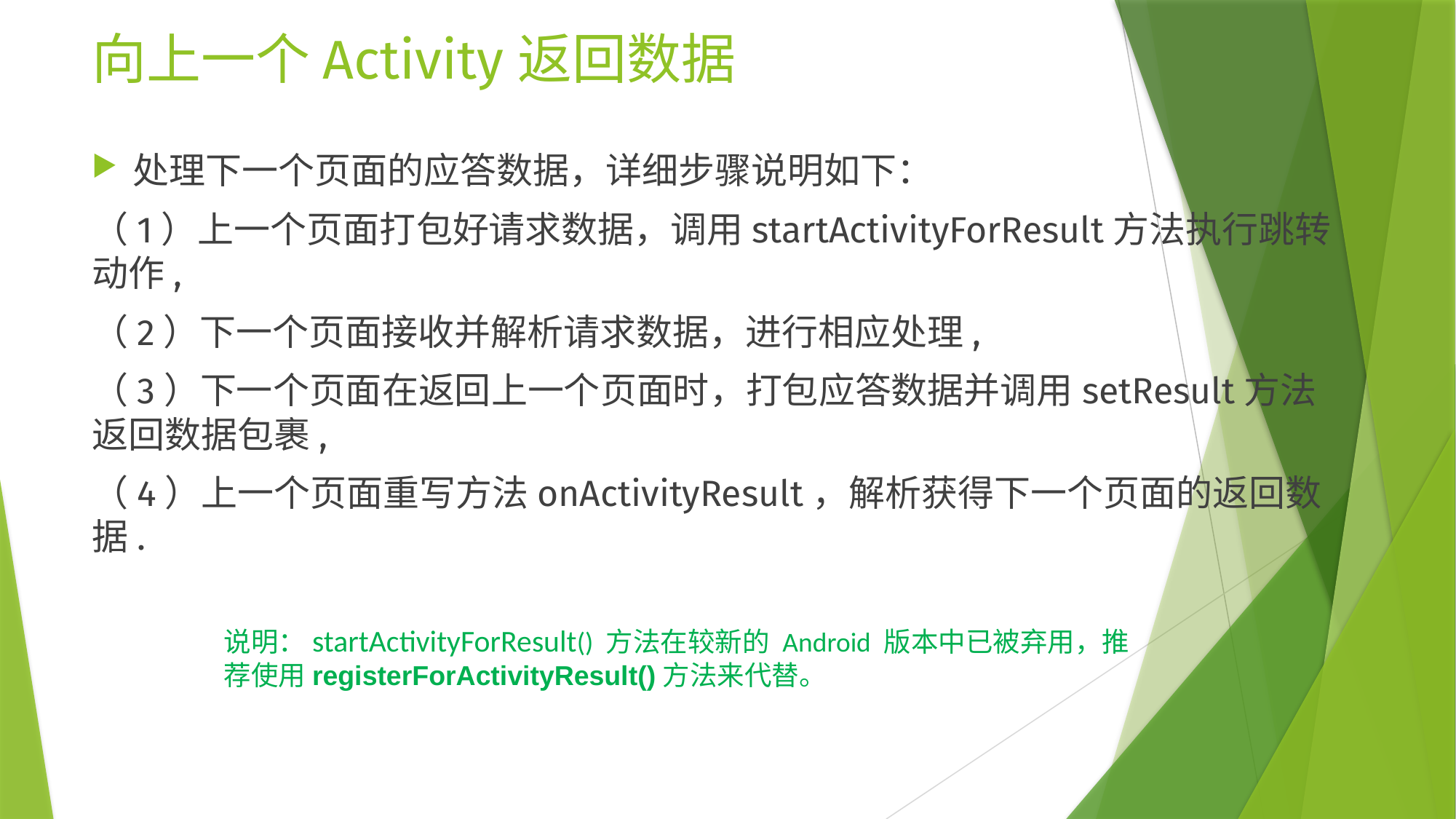

# 向上一个Activity返回数据
处理下一个页面的应答数据，详细步骤说明如下：
（1）上一个页面打包好请求数据，调用startActivityForResult方法执行跳转动作,
（2）下一个页面接收并解析请求数据，进行相应处理,
（3）下一个页面在返回上一个页面时，打包应答数据并调用setResult方法返回数据包裹,
（4）上一个页面重写方法onActivityResult，解析获得下一个页面的返回数据.
说明：startActivityForResult() 方法在较新的 Android 版本中已被弃用，推荐使用registerForActivityResult()方法来代替。